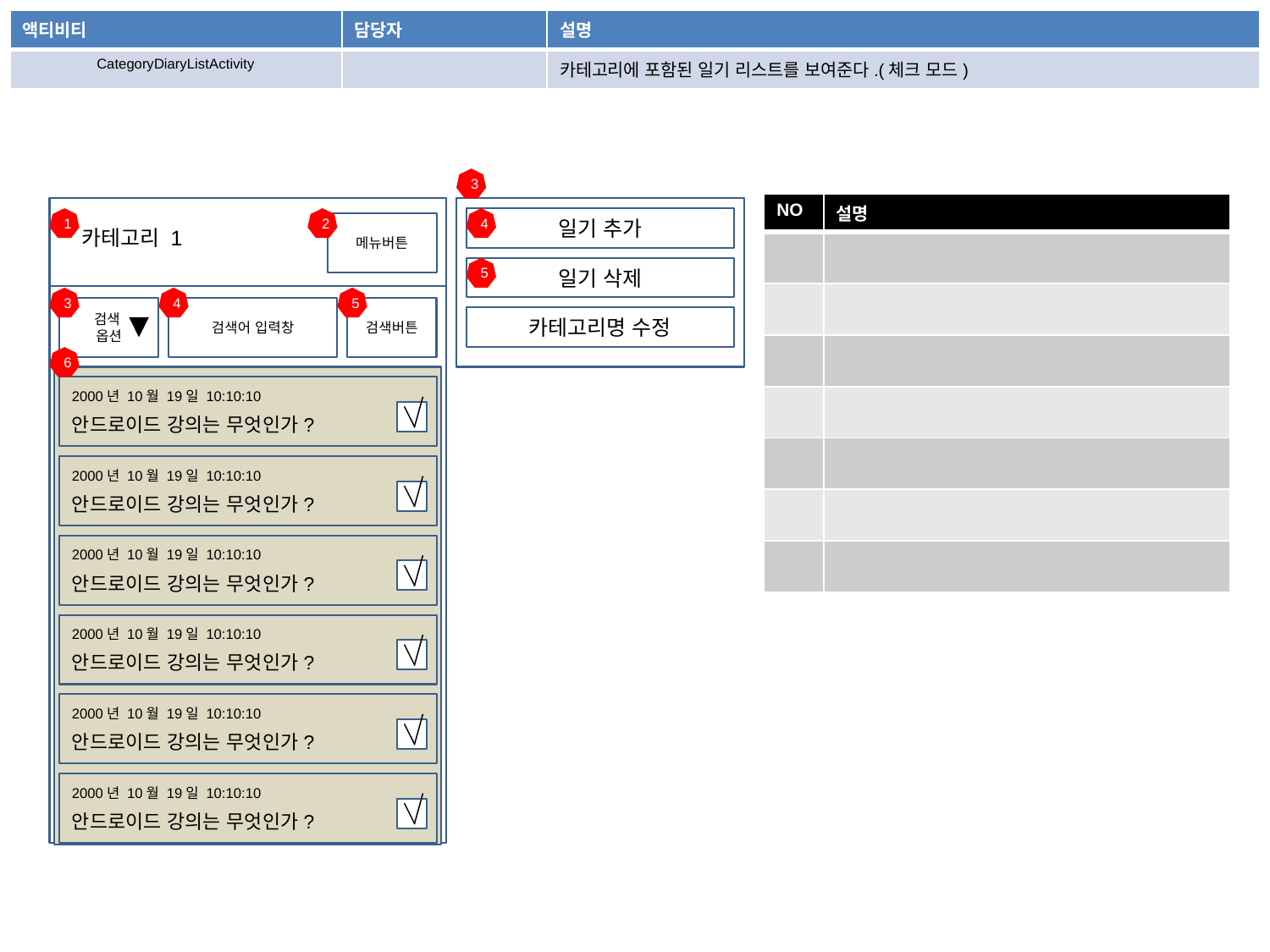

| 액티비티 | 담당자 | 설명 |
| --- | --- | --- |
| CategoryDiaryListActivity |  | 카테고리에 포함된 일기 리스트를 보여준다.(체크 모드) |
3
| NO | 설명 |
| --- | --- |
|  |  |
|  |  |
|  |  |
|  |  |
|  |  |
|  |  |
|  |  |

1
2
일기 추가
4
메뉴버튼
카테고리 1
일기 삭제
5
3
4
5
검색
옵션
검색어 입력창
검색버튼
카테고리명 수정

6

2000년 10월 19일 10:10:10

안드로이드 강의는 무엇인가?

2000년 10월 19일 10:10:10

안드로이드 강의는 무엇인가?

2000년 10월 19일 10:10:10

안드로이드 강의는 무엇인가?

2000년 10월 19일 10:10:10

안드로이드 강의는 무엇인가?

2000년 10월 19일 10:10:10

안드로이드 강의는 무엇인가?

2000년 10월 19일 10:10:10

안드로이드 강의는 무엇인가?